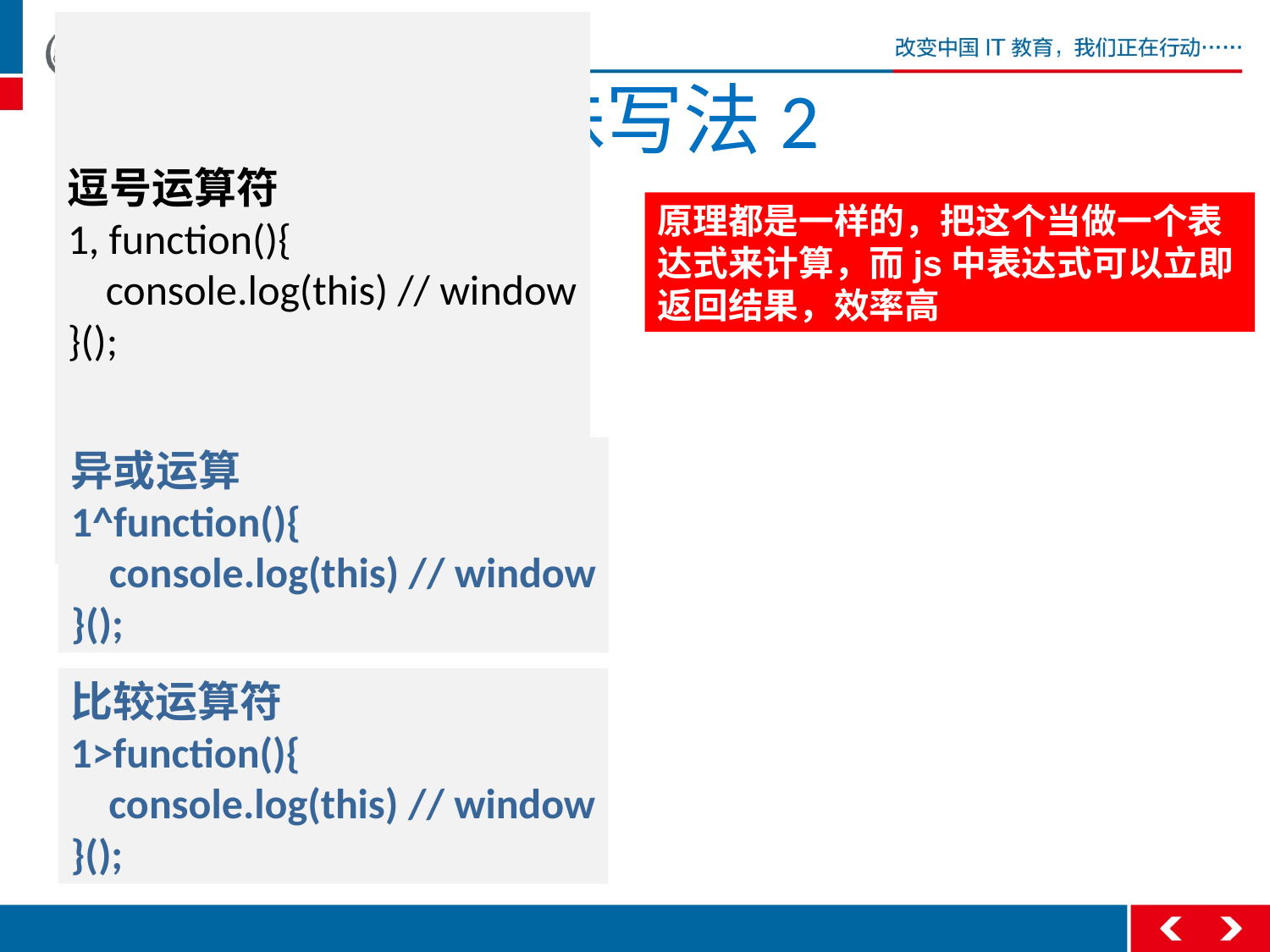

# 特殊写法2
逗号运算符
1, function(){
    console.log(this) // window
}();

原理都是一样的，把这个当做一个表达式来计算，而js中表达式可以立即返回结果，效率高
异或运算
1^function(){
    console.log(this) // window
}();
比较运算符
1>function(){
    console.log(this) // window
}();